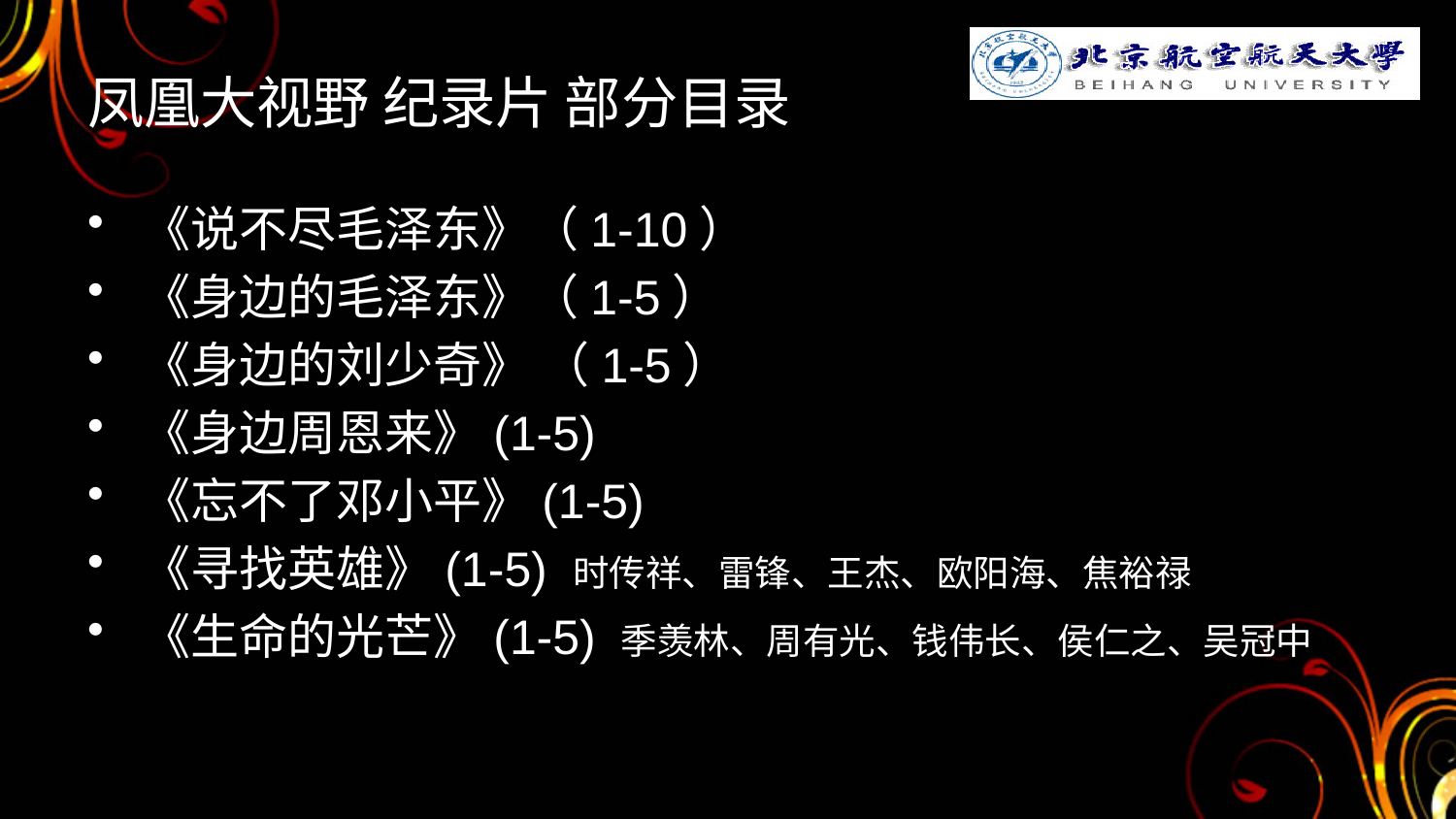

# 凤凰大视野 纪录片 部分目录
《说不尽毛泽东》（1-10）
《身边的毛泽东》（1-5）
《身边的刘少奇》 （1-5）
《身边周恩来》(1-5)
《忘不了邓小平》(1-5)
《寻找英雄》(1-5) 时传祥、雷锋、王杰、欧阳海、焦裕禄
《生命的光芒》(1-5) 季羡林、周有光、钱伟长、侯仁之、吴冠中